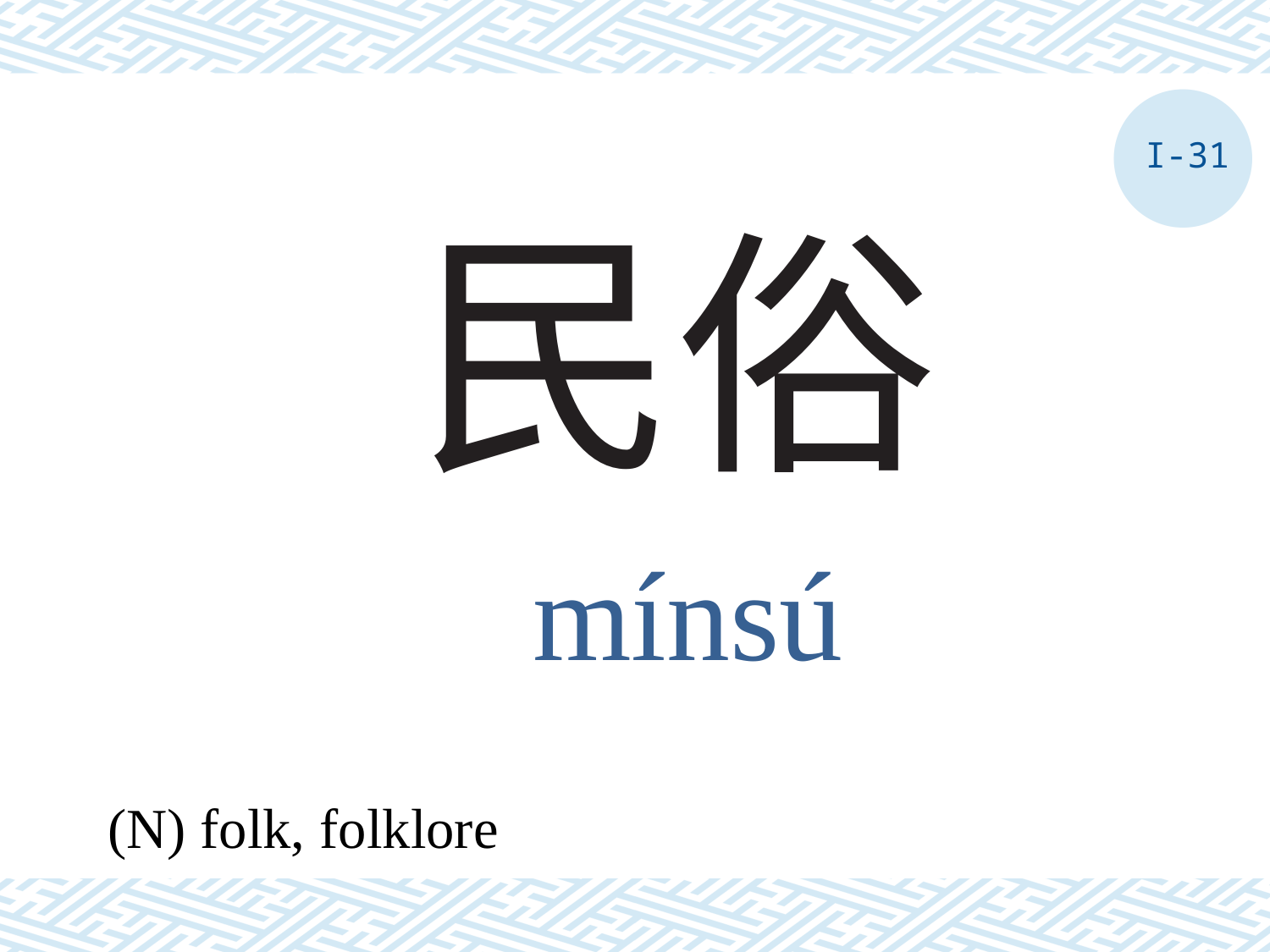

I-31

# 民俗
mínsú
(N) folk, folklore